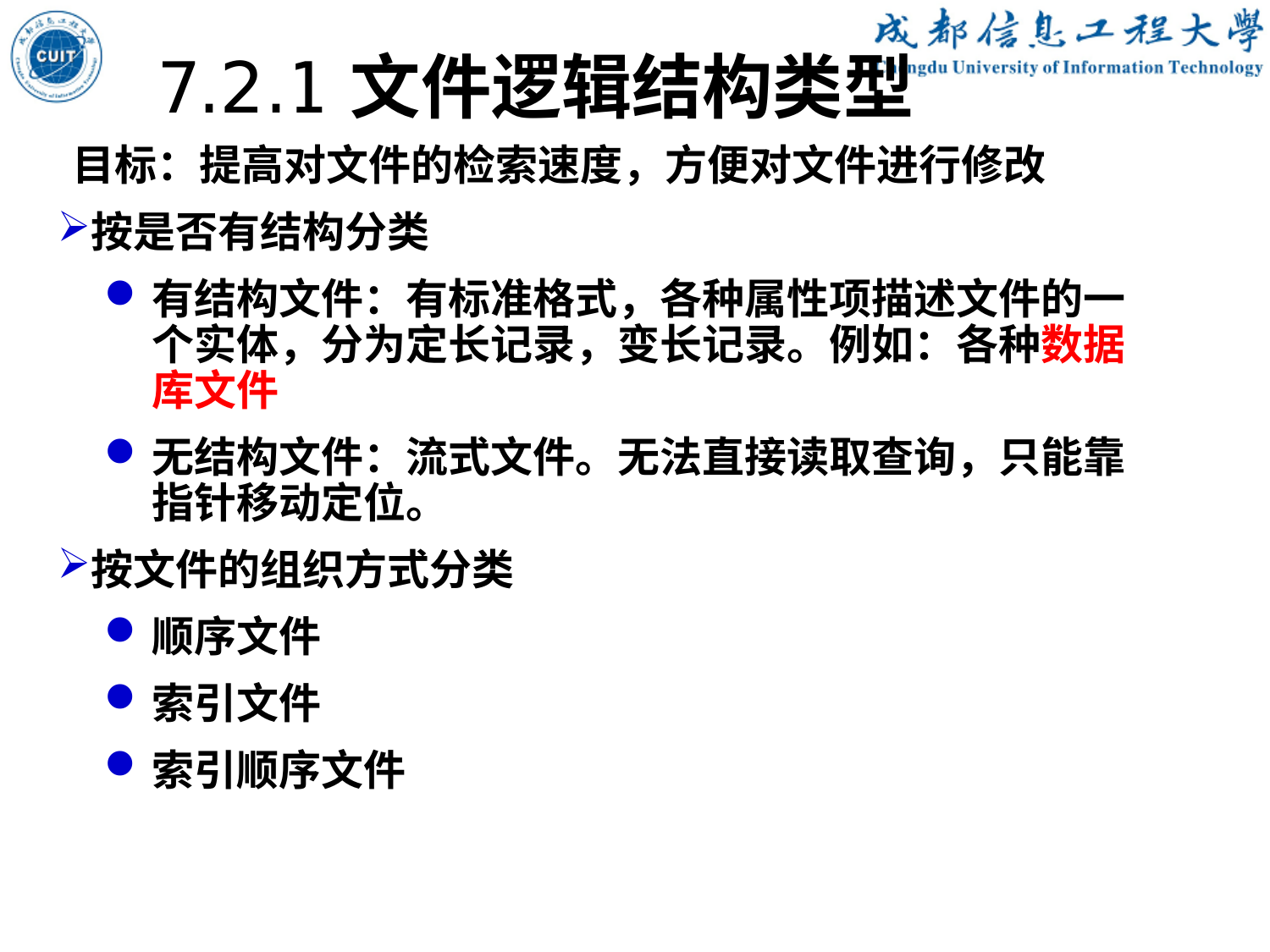

7.2.1文件逻辑结构类型
目标：提高对文件的检索速度，方便对文件进行修改
按是否有结构分类
有结构文件：有标准格式，各种属性项描述文件的一个实体，分为定长记录，变长记录。例如：各种数据库文件
无结构文件：流式文件。无法直接读取查询，只能靠指针移动定位。
按文件的组织方式分类
顺序文件
索引文件
索引顺序文件